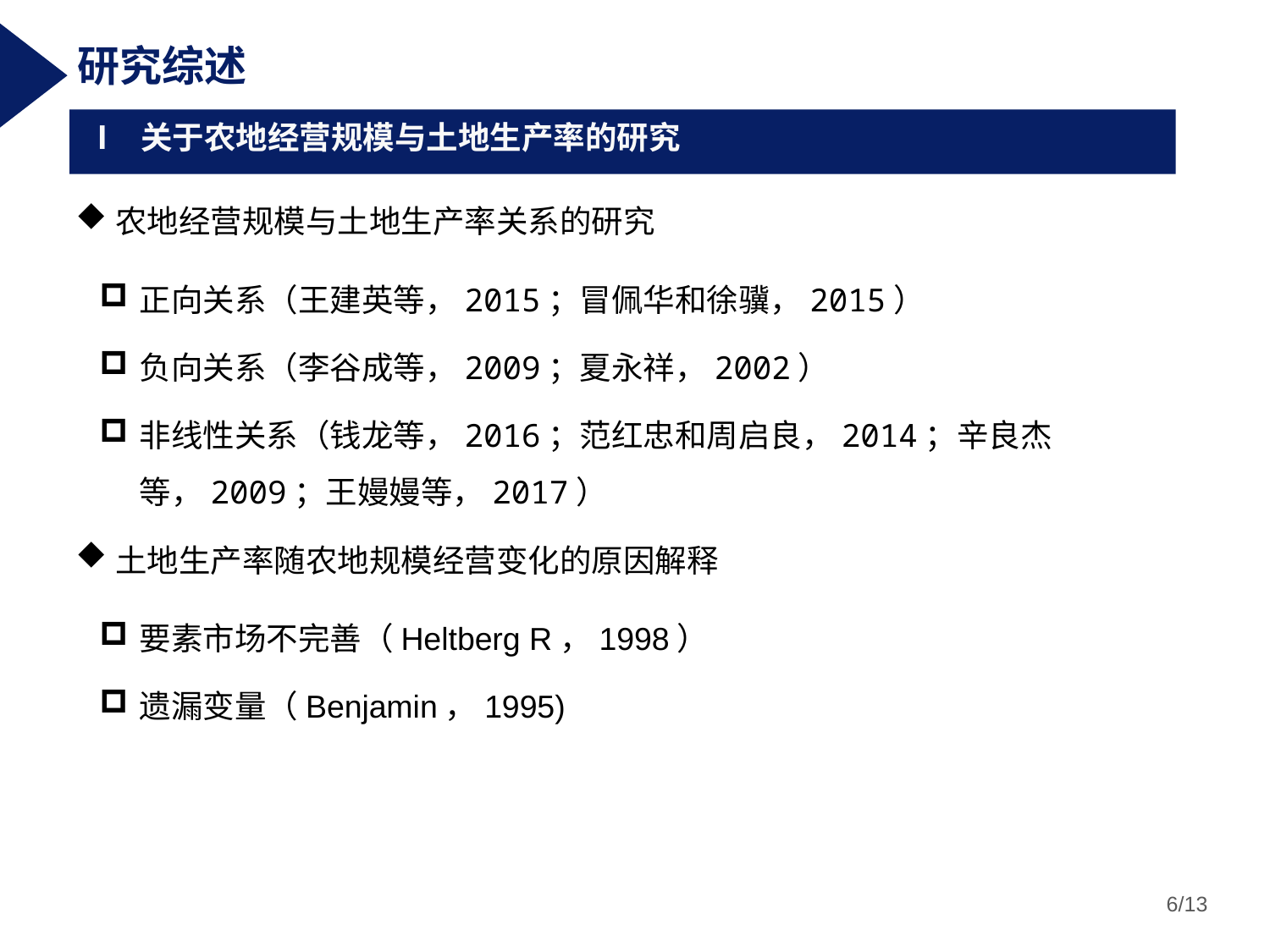

研究综述

Ⅰ  关于农地经营规模与土地生产率的研究
农地经营规模与土地生产率关系的研究
正向关系（王建英等，2015；冒佩华和徐骥，2015）
负向关系（李谷成等，2009；夏永祥，2002）
非线性关系（钱龙等，2016；范红忠和周启良，2014；辛良杰等，2009；王嫚嫚等，2017）
土地生产率随农地规模经营变化的原因解释
要素市场不完善（Heltberg R，1998）
遗漏变量（Benjamin，1995)